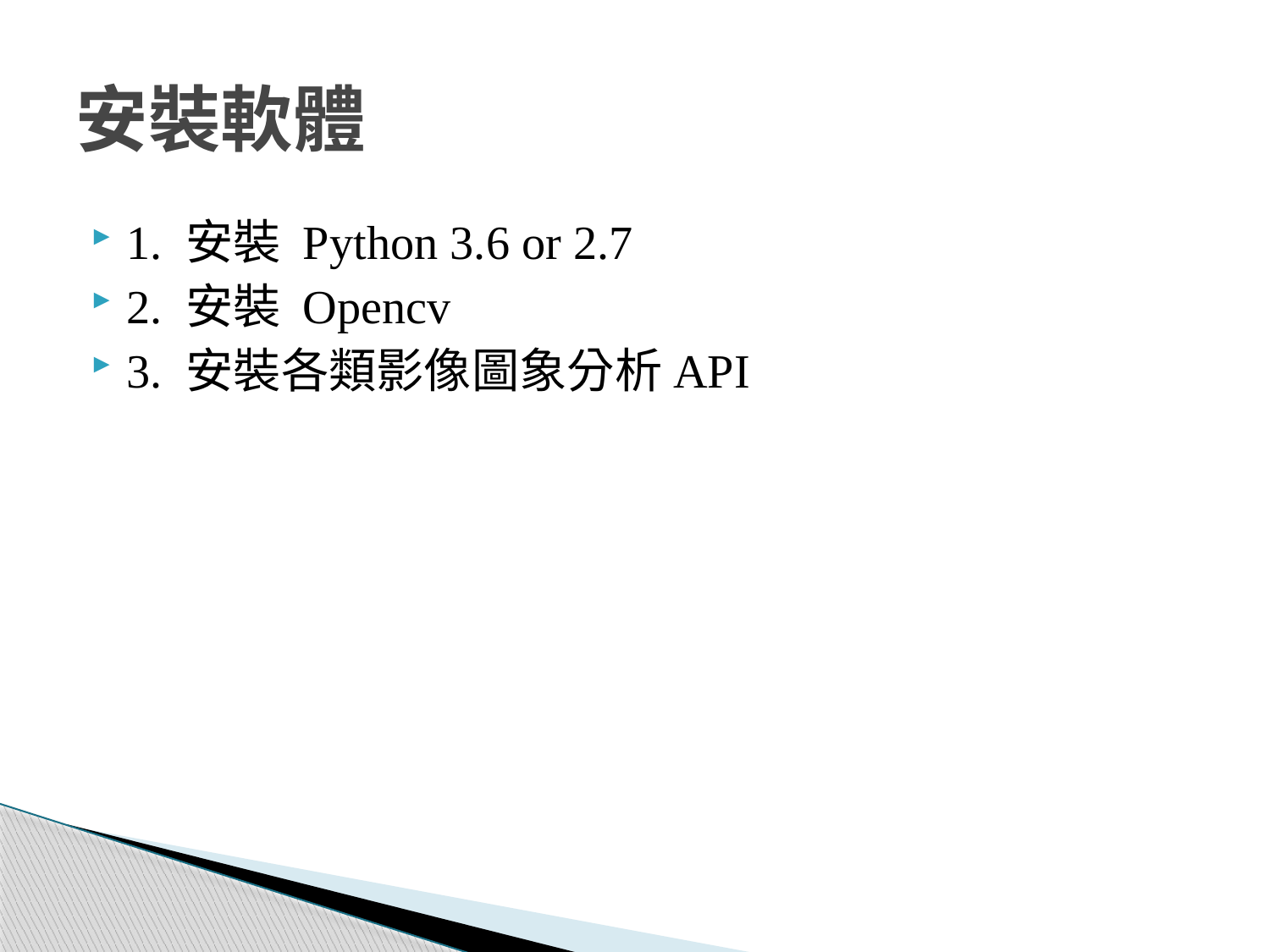

# 安裝軟體
1. 安裝 Python 3.6 or 2.7
2. 安裝 Opencv
3. 安裝各類影像圖象分析API